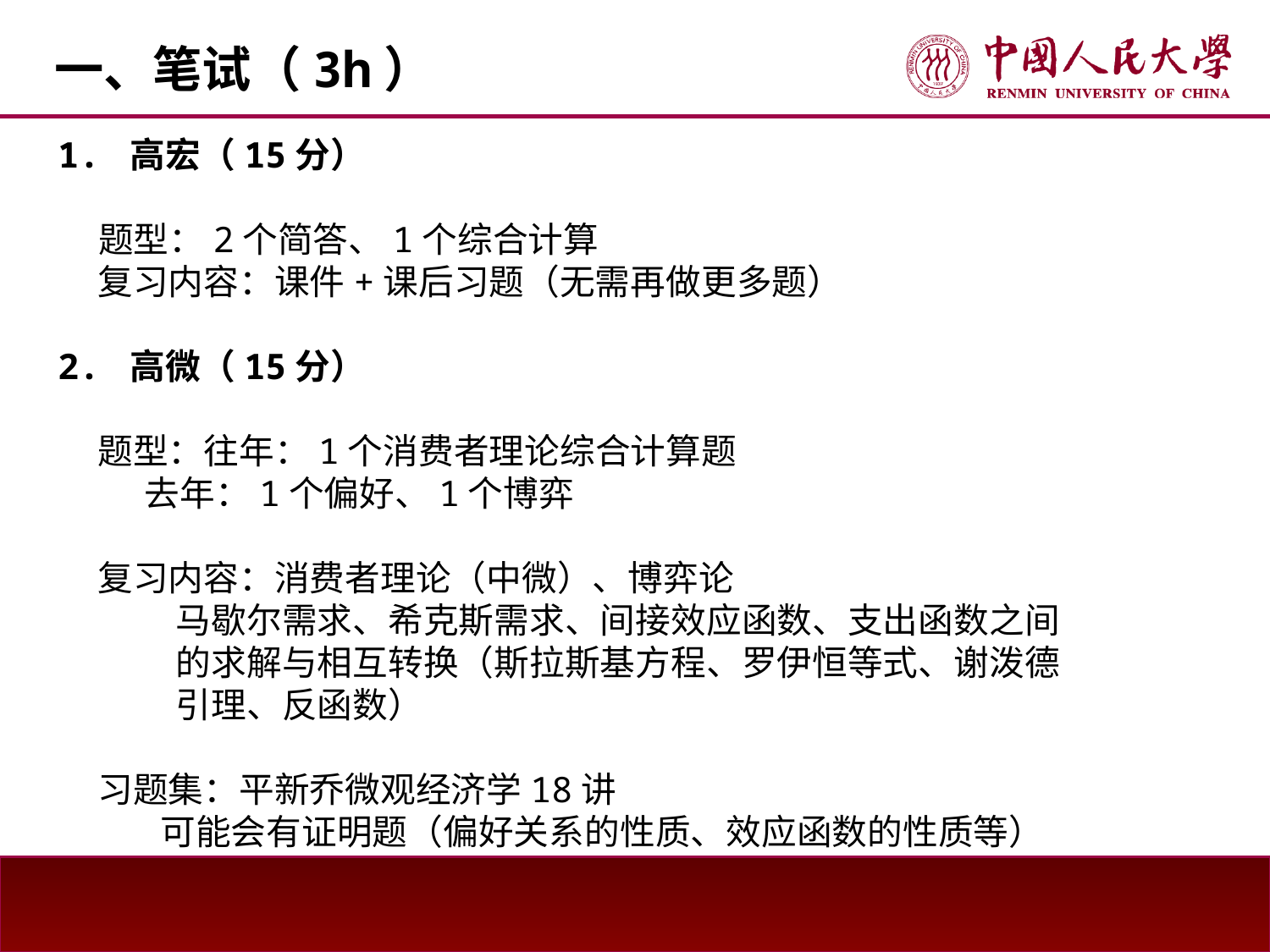

一、笔试（3h）
1. 高宏（15分）

    题型：2个简答、1个综合计算
    复习内容：课件+课后习题（无需再做更多题）

2. 高微（15分）

    题型：往年：1个消费者理论综合计算题
          去年：1个偏好、1个博弈

    复习内容：消费者理论（中微）、博弈论
              马歇尔需求、希克斯需求、间接效应函数、支出函数之间
              的求解与相互转换（斯拉斯基方程、罗伊恒等式、谢泼德
              引理、反函数）

    习题集：平新乔微观经济学18讲
            可能会有证明题（偏好关系的性质、效应函数的性质等）